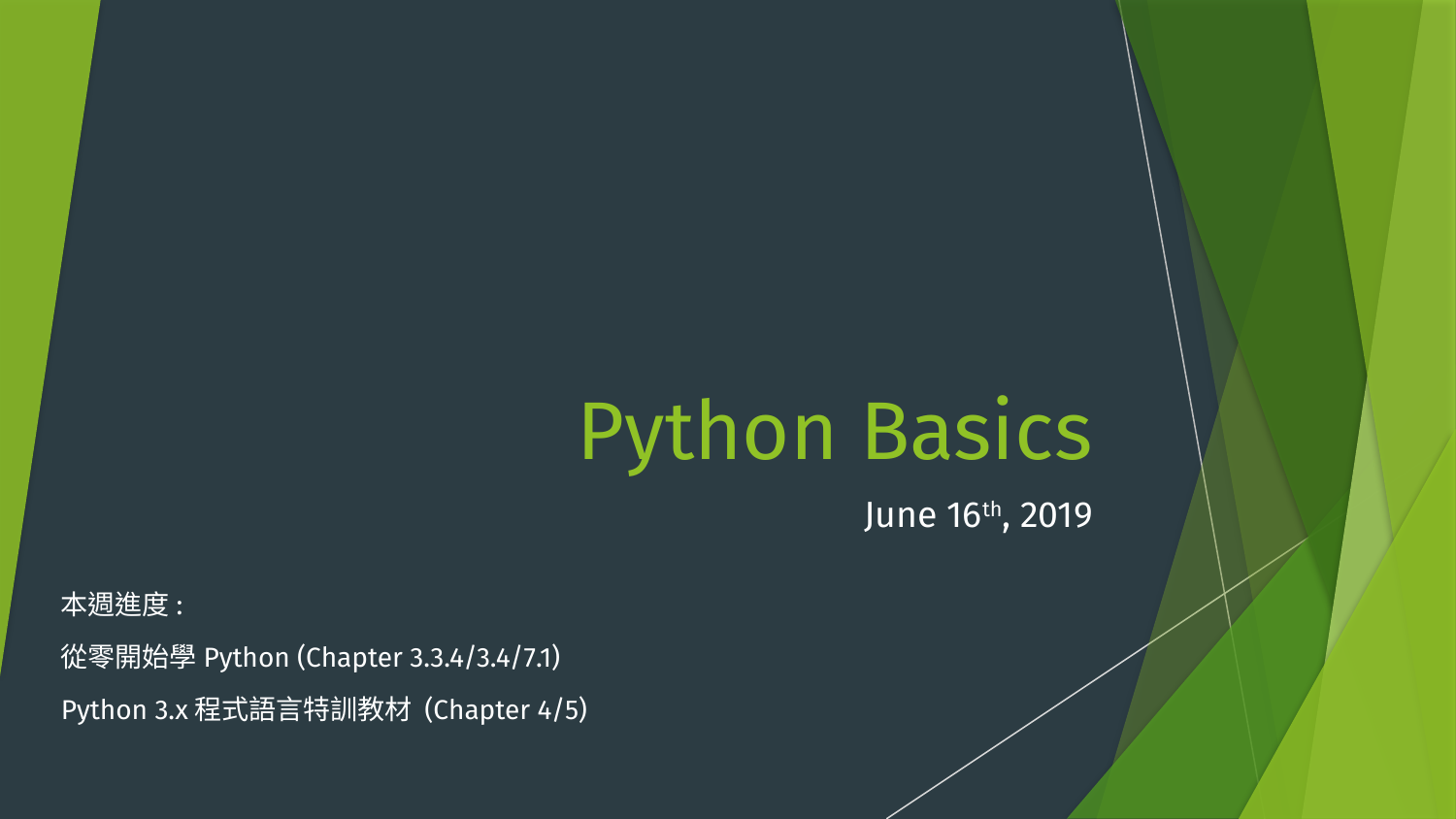

# Python Basics
June 16th, 2019
本週進度:
從零開始學Python (Chapter 3.3.4/3.4/7.1)
Python 3.x程式語言特訓教材 (Chapter 4/5)